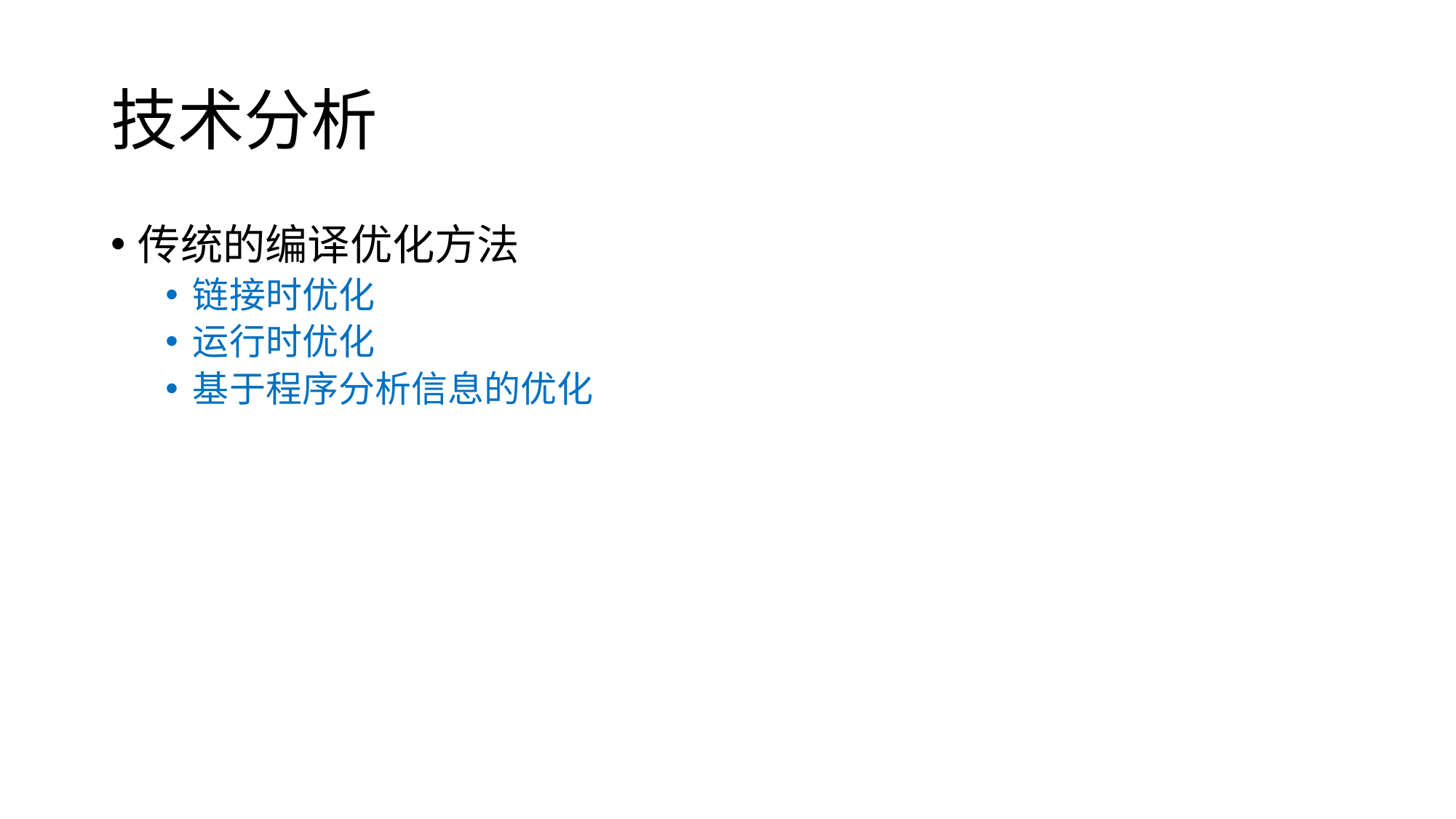

# 技术分析
传统的编译优化方法
链接时优化
运行时优化
基于程序分析信息的优化